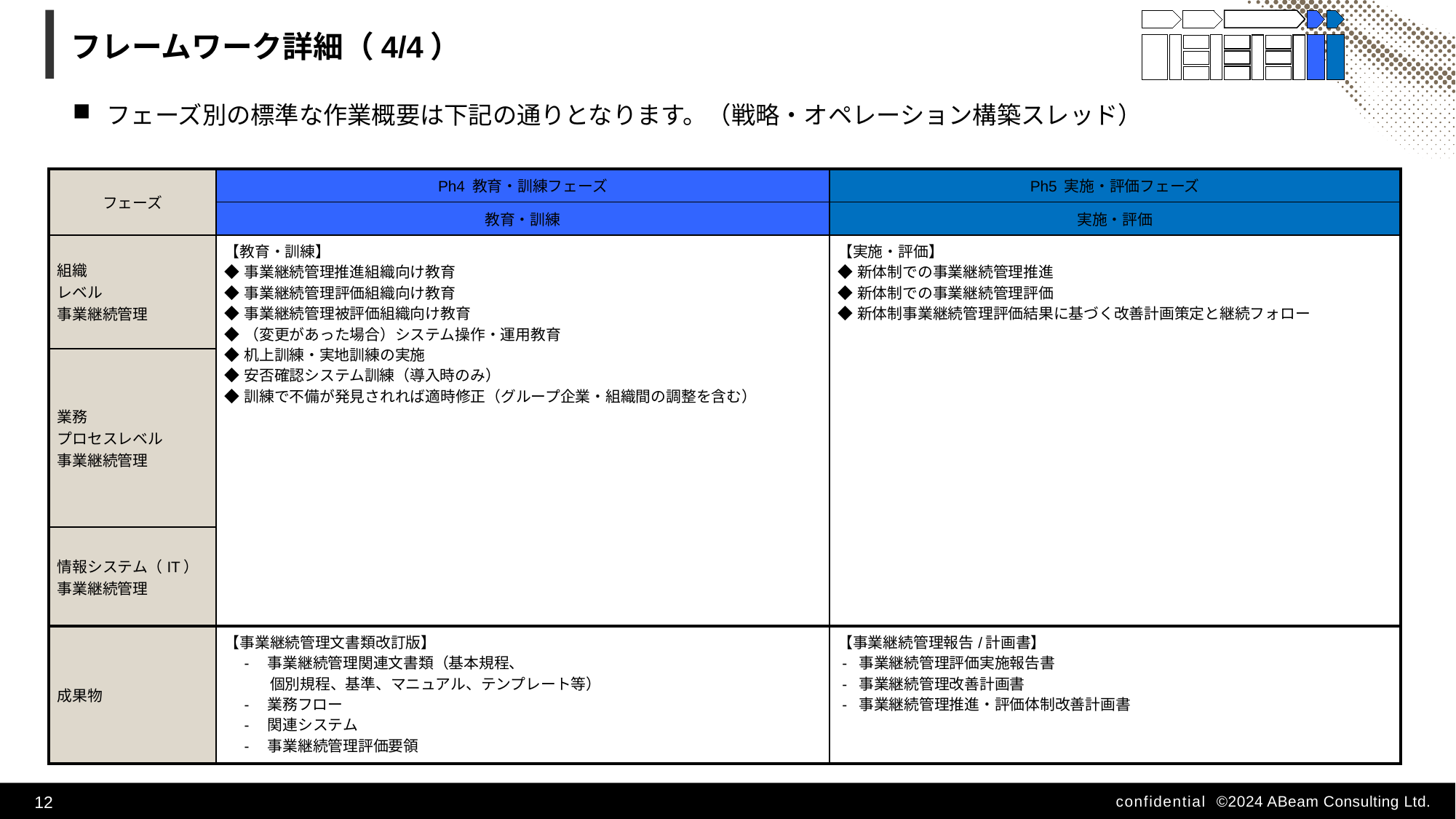

# フレームワーク詳細（4/4）
フェーズ別の標準な作業概要は下記の通りとなります。（戦略・オペレーション構築スレッド）
| フェーズ | Ph4 教育・訓練フェーズ | Ph5 実施・評価フェーズ |
| --- | --- | --- |
|  | 教育・訓練 | 実施・評価 |
| 組織 レベル 事業継続管理 | 【教育・訓練】 ◆事業継続管理推進組織向け教育 ◆事業継続管理評価組織向け教育 ◆事業継続管理被評価組織向け教育 ◆（変更があった場合）システム操作・運用教育 ◆机上訓練・実地訓練の実施 ◆安否確認システム訓練（導入時のみ） ◆訓練で不備が発見されれば適時修正（グループ企業・組織間の調整を含む） | 【実施・評価】 ◆新体制での事業継続管理推進 ◆新体制での事業継続管理評価 ◆新体制事業継続管理評価結果に基づく改善計画策定と継続フォロー |
| 業務 プロセスレベル 事業継続管理 |  |  |
| 情報システム（IT） 事業継続管理 |  |  |
| 成果物 | 【事業継続管理文書類改訂版】 　-　事業継続管理関連文書類（基本規程、 　　　個別規程、基準、マニュアル、テンプレート等） 　-　業務フロー 　-　関連システム 　-　事業継続管理評価要領 | 【事業継続管理報告/計画書】 - 事業継続管理評価実施報告書 - 事業継続管理改善計画書 - 事業継続管理推進・評価体制改善計画書 |